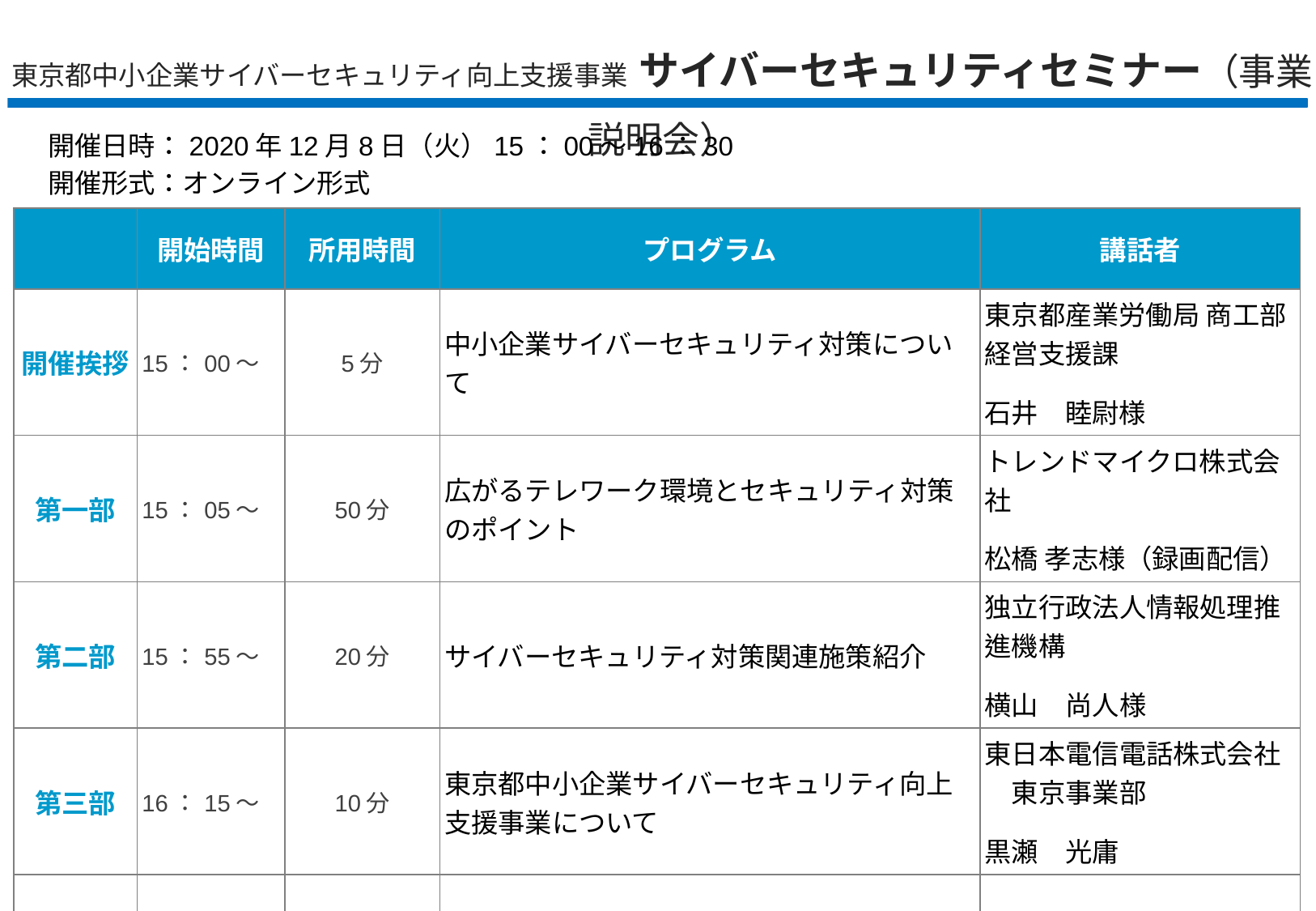

東京都中小企業サイバーセキュリティ向上支援事業 サイバーセキュリティセミナー（事業説明会）

開催日時：2020年12月8日（火）15：00～16：30
開催形式：オンライン形式
|  | 開始時間 | 所用時間 | プログラム | 講話者 |
| --- | --- | --- | --- | --- |
| 開催挨拶 | 15：00～ | 5分 | 中小企業サイバーセキュリティ対策について | 東京都産業労働局 商工部経営支援課 石井　睦尉様 |
| 第一部 | 15：05～ | 50分 | 広がるテレワーク環境とセキュリティ対策のポイント | トレンドマイクロ株式会社 松橋 孝志様（録画配信） |
| 第二部 | 15：55～ | 20分 | サイバーセキュリティ対策関連施策紹介 | 独立行政法人情報処理推進機構 横山　尚人様 |
| 第三部 | 16：15～ | 10分 | 東京都中小企業サイバーセキュリティ向上支援事業について | 東日本電信電話株式会社　東京事業部 黒瀬　光庸 |
| 質疑応答 | 16：25～ | 5分 | Q&Aタイム | ー |